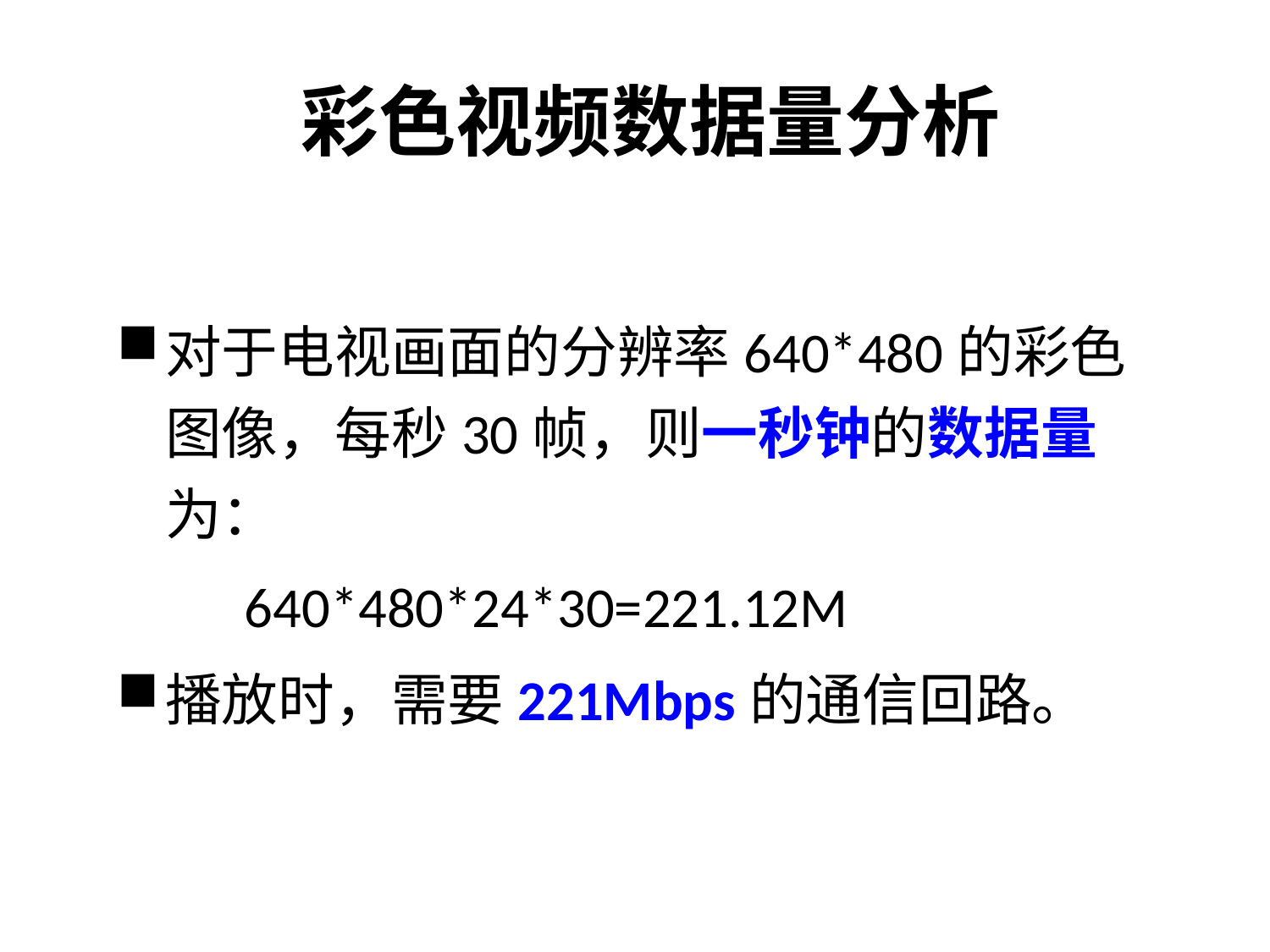

# 彩色视频数据量分析
对于电视画面的分辨率640*480的彩色图像，每秒30帧，则一秒钟的数据量为：
          640*480*24*30=221.12M
播放时，需要221Mbps的通信回路。